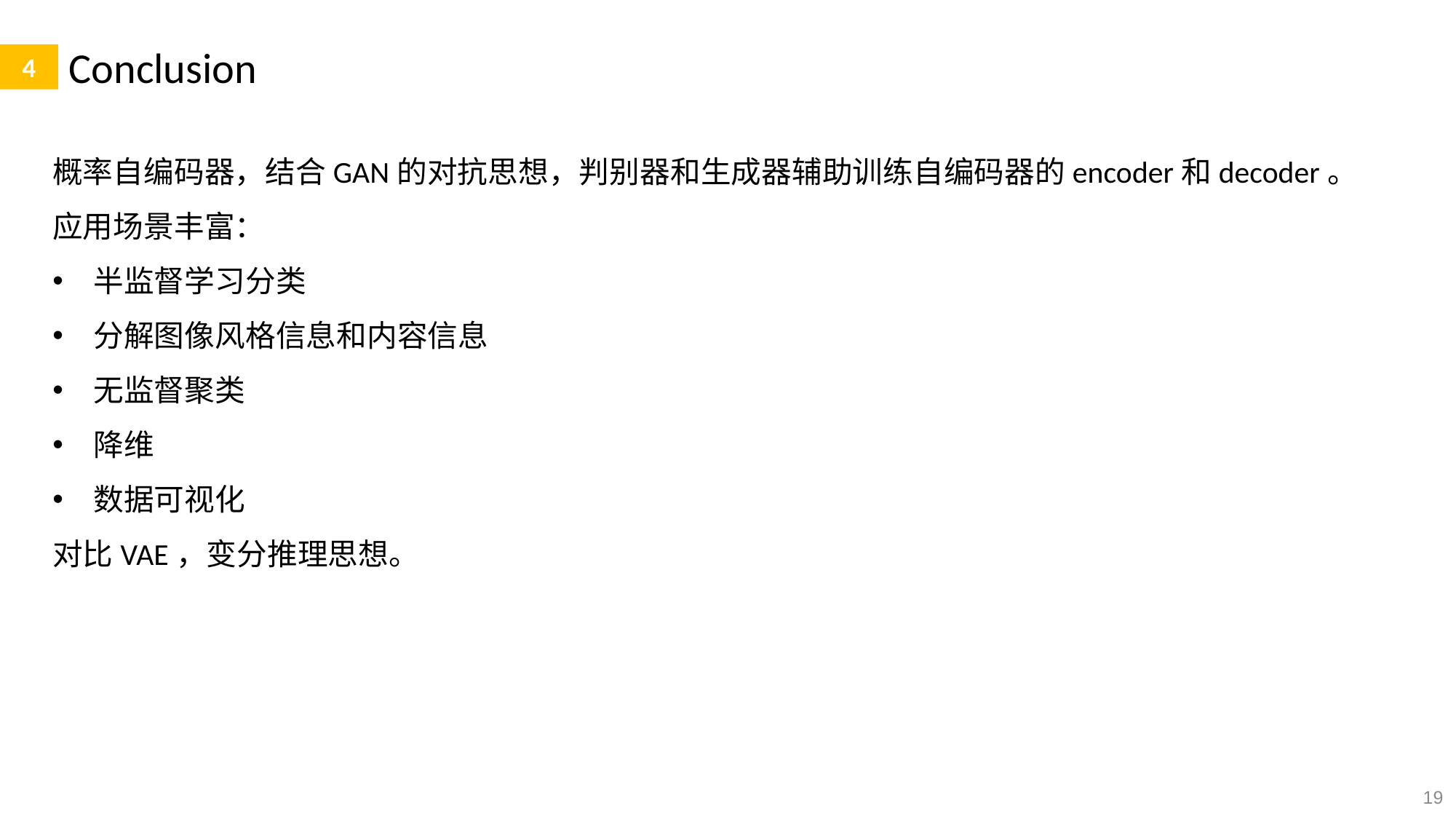

Conclusion
4
概率自编码器，结合GAN的对抗思想，判别器和生成器辅助训练自编码器的encoder和decoder。
应用场景丰富：
半监督学习分类
分解图像风格信息和内容信息
无监督聚类
降维
数据可视化
对比VAE，变分推理思想。

19